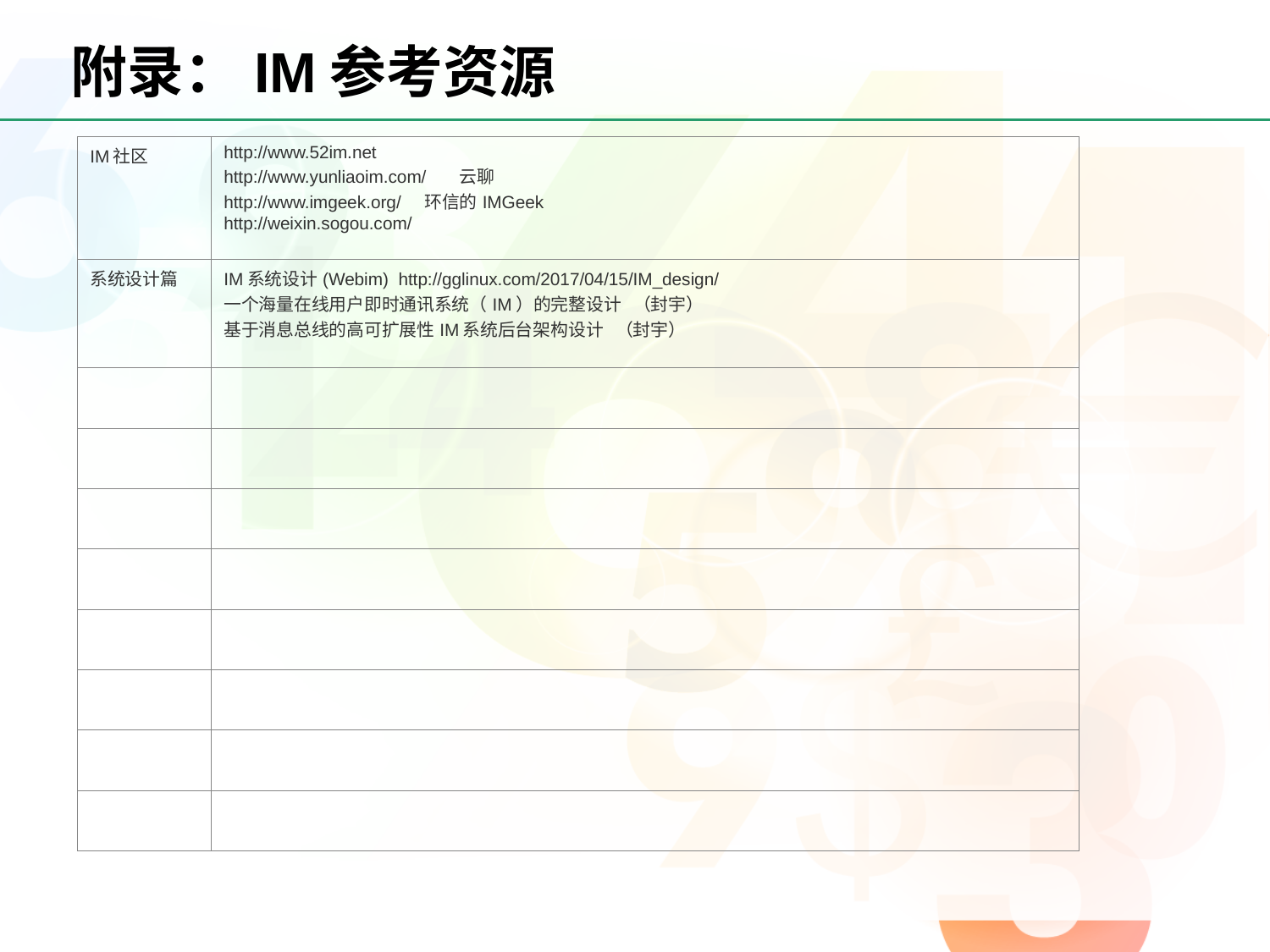

# 附录：IM参考资源
| IM社区 | http://www.52im.net http://www.yunliaoim.com/ 云聊 http://www.imgeek.org/ 环信的IMGeek http://weixin.sogou.com/ |
| --- | --- |
| 系统设计篇 | IM系统设计(Webim) http://gglinux.com/2017/04/15/IM\_design/ 一个海量在线用户即时通讯系统（IM）的完整设计 （封宇） 基于消息总线的高可扩展性IM系统后台架构设计 （封宇） |
|  |  |
|  |  |
|  |  |
|  |  |
|  |  |
|  |  |
|  |  |
|  |  |